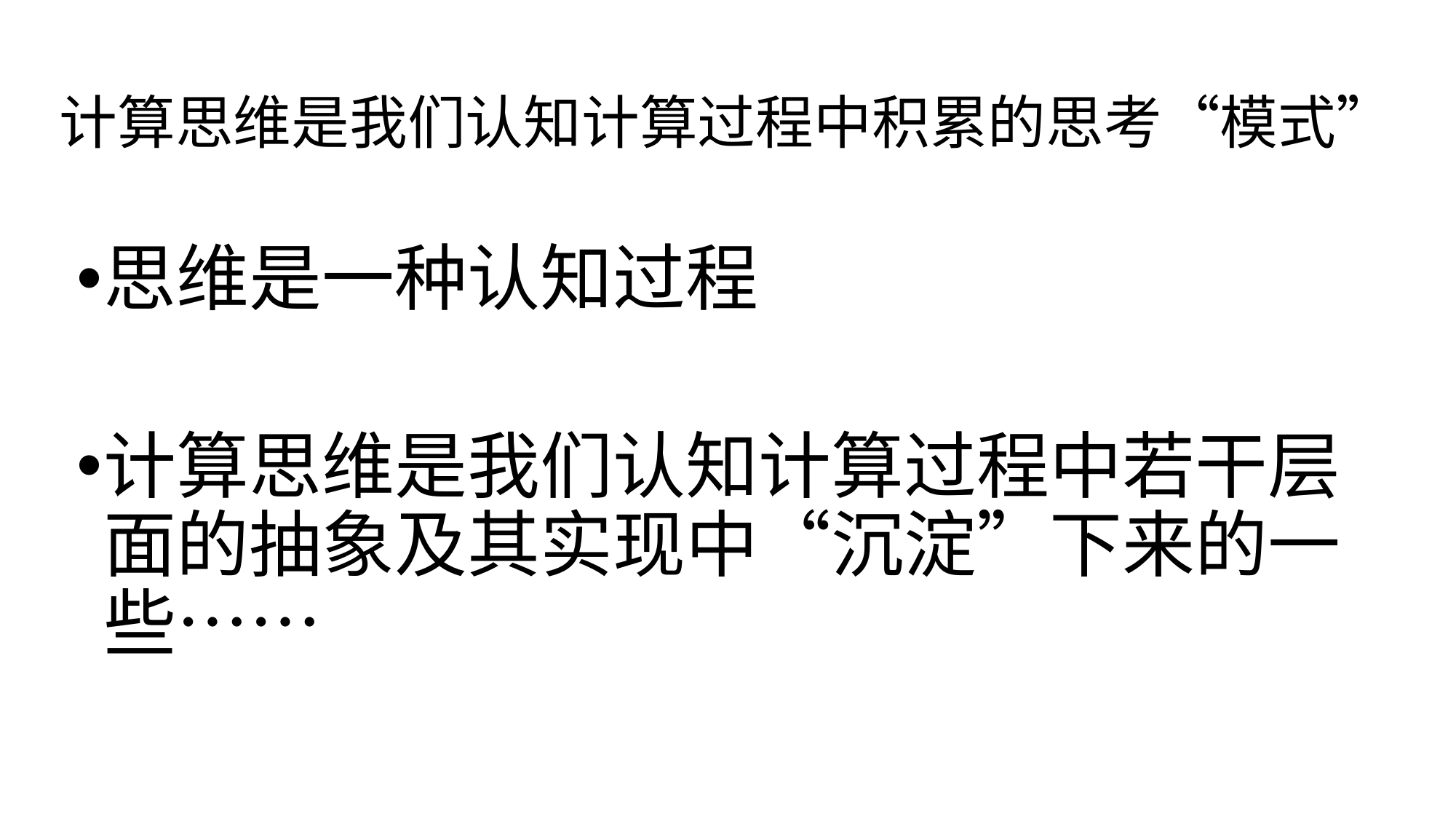

# 计算思维是我们认知计算过程中积累的思考“模式”
思维是一种认知过程

计算思维是我们认知计算过程中若干层面的抽象及其实现中“沉淀”下来的一些……